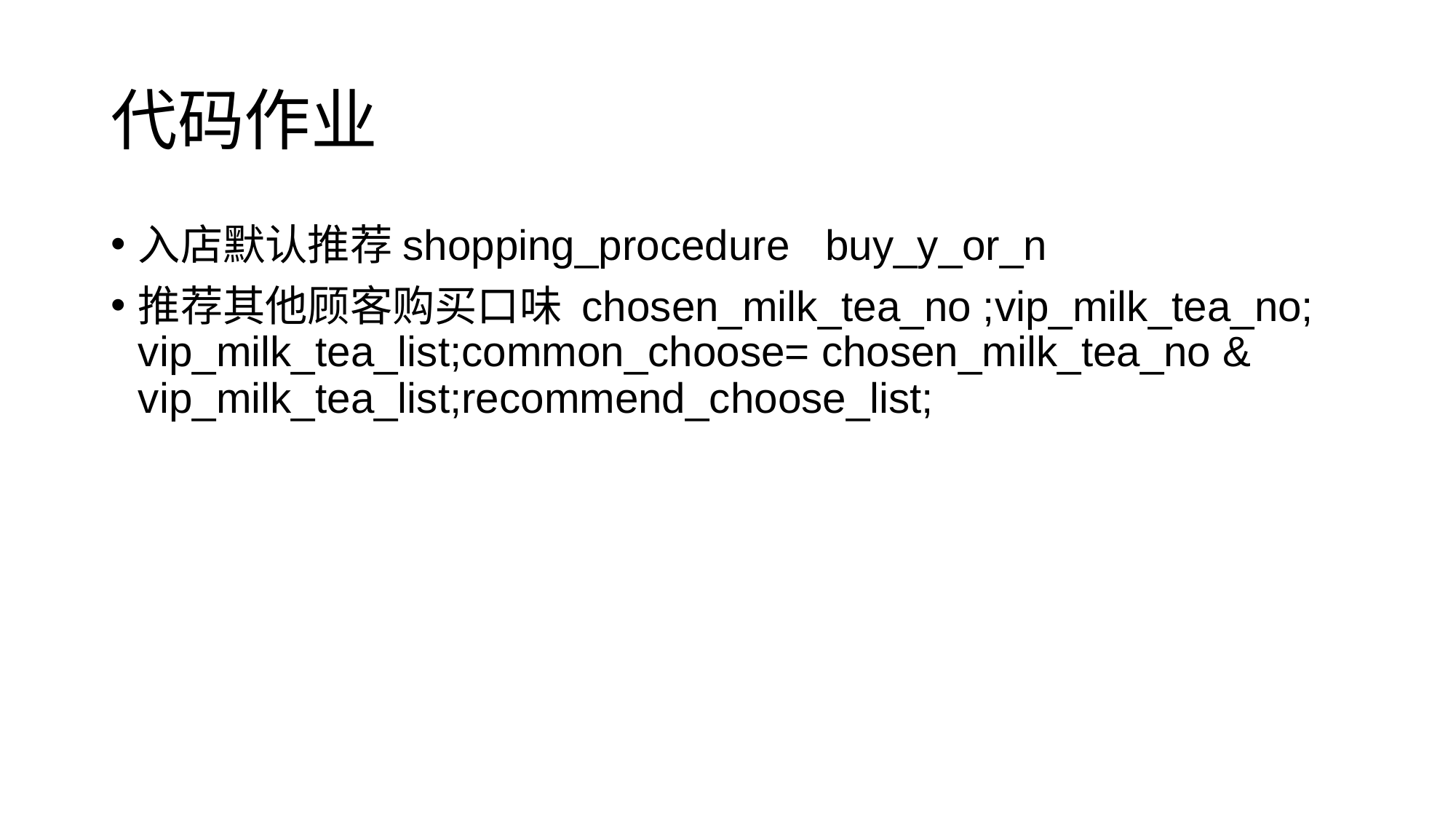

# 代码作业
入店默认推荐shopping_procedure   buy_y_or_n
推荐其他顾客购买口味 chosen_milk_tea_no ;vip_milk_tea_no; vip_milk_tea_list;common_choose= chosen_milk_tea_no & vip_milk_tea_list;recommend_choose_list;